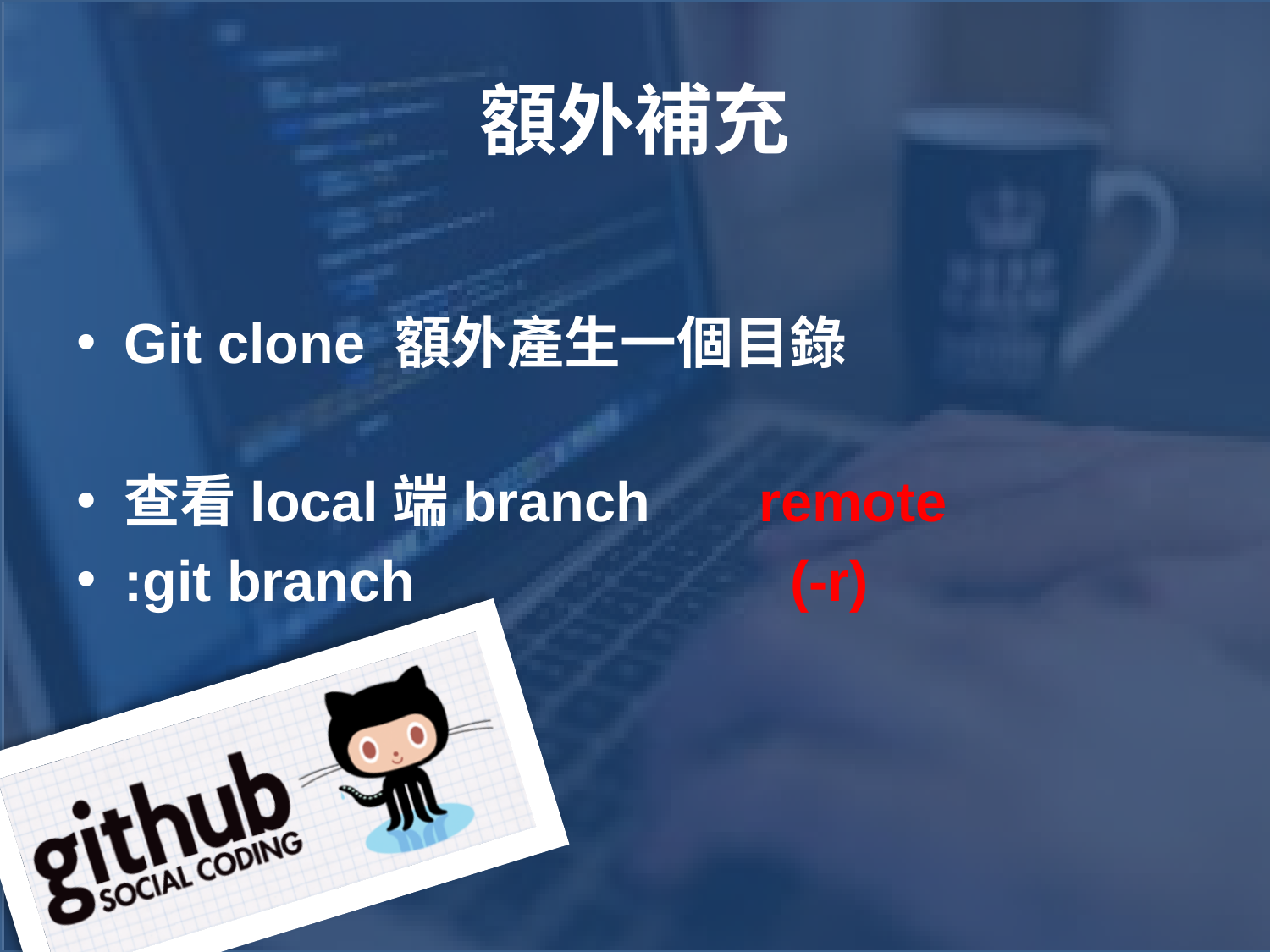

# 額外補充

Git clone 額外產生一個目錄

查看local端branch 	remote
:git branch      		  (-r)